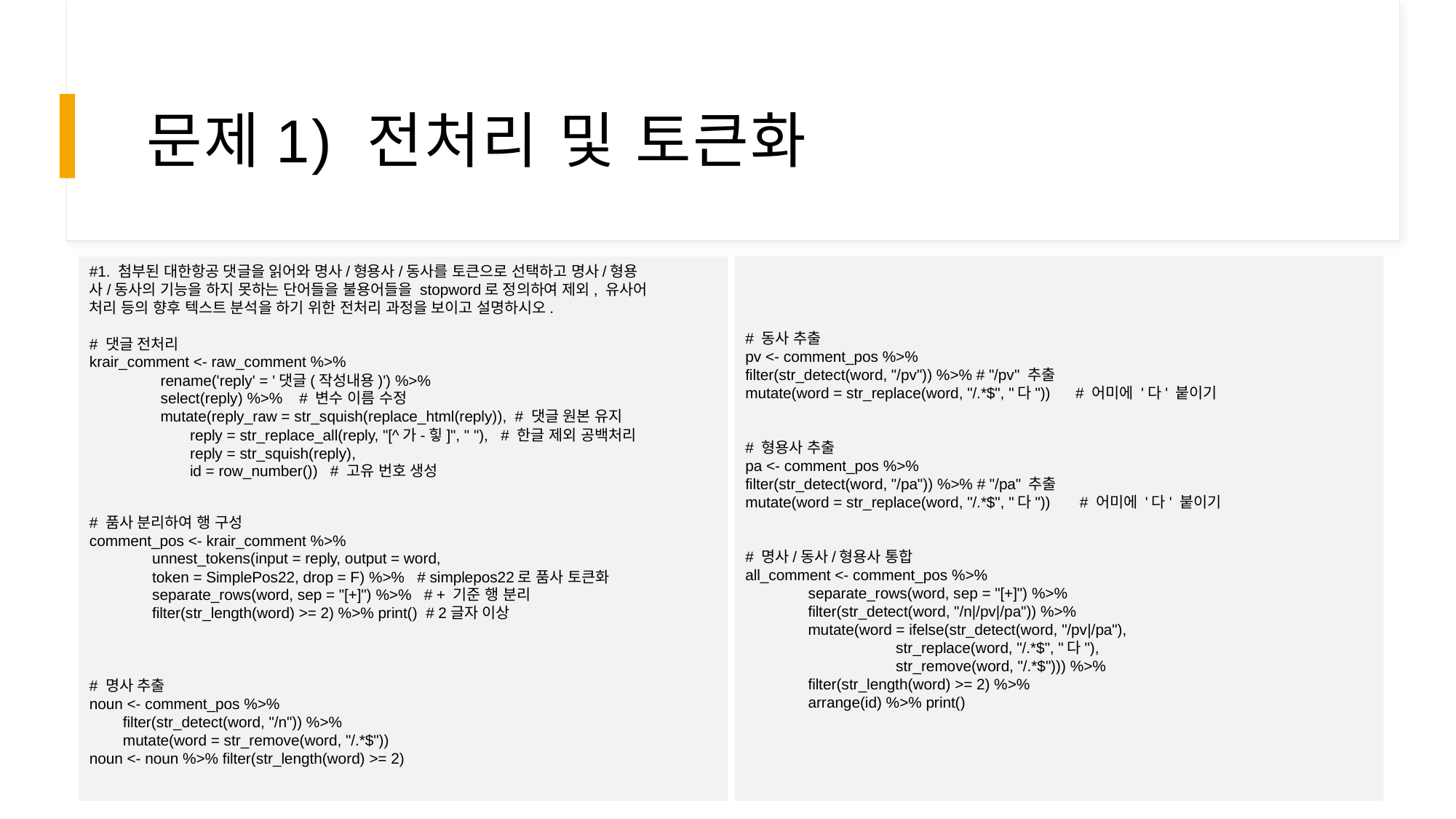

# 문제1) 전처리 및 토큰화
#1. 첨부된 대한항공 댓글을 읽어와 명사/형용사/동사를 토큰으로 선택하고 명사/형용사/동사의 기능을 하지 못하는 단어들을 불용어들을 stopword로 정의하여 제외, 유사어 처리 등의 향후 텍스트 분석을 하기 위한 전처리 과정을 보이고 설명하시오.

# 댓글 전처리
krair_comment <- raw_comment %>%
                 rename('reply' = '댓글(작성내용)') %>%
                 select(reply) %>%    # 변수 이름 수정
                 mutate(reply_raw = str_squish(replace_html(reply)),  # 댓글 원본 유지
                        reply = str_replace_all(reply, "[^가-힣]", " "),   # 한글 제외 공백처리
                        reply = str_squish(reply),
                        id = row_number())   # 고유 번호 생성

# 품사 분리하여 행 구성
comment_pos <- krair_comment %>%
               unnest_tokens(input = reply, output = word,
               token = SimplePos22, drop = F) %>%   # simplepos22로 품사 토큰화
               separate_rows(word, sep = "[+]") %>%   # + 기준 행 분리
               filter(str_length(word) >= 2) %>% print()  # 2글자 이상

# 명사 추출
noun <- comment_pos %>%
        filter(str_detect(word, "/n")) %>%
        mutate(word = str_remove(word, "/.*$"))
noun <- noun %>% filter(str_length(word) >= 2)

# 동사 추출
pv <- comment_pos %>%
filter(str_detect(word, "/pv")) %>% # "/pv" 추출
mutate(word = str_replace(word, "/.*$", "다"))      # 어미에 '다' 붙이기

# 형용사 추출
pa <- comment_pos %>%
filter(str_detect(word, "/pa")) %>% # "/pa" 추출
mutate(word = str_replace(word, "/.*$", "다"))       # 어미에 '다' 붙이기

# 명사/동사/형용사 통합
all_comment <- comment_pos %>%
               separate_rows(word, sep = "[+]") %>%
               filter(str_detect(word, "/n|/pv|/pa")) %>%
               mutate(word = ifelse(str_detect(word, "/pv|/pa"),
                                    str_replace(word, "/.*$", "다"),
                                    str_remove(word, "/.*$"))) %>%
               filter(str_length(word) >= 2) %>%
               arrange(id) %>% print()